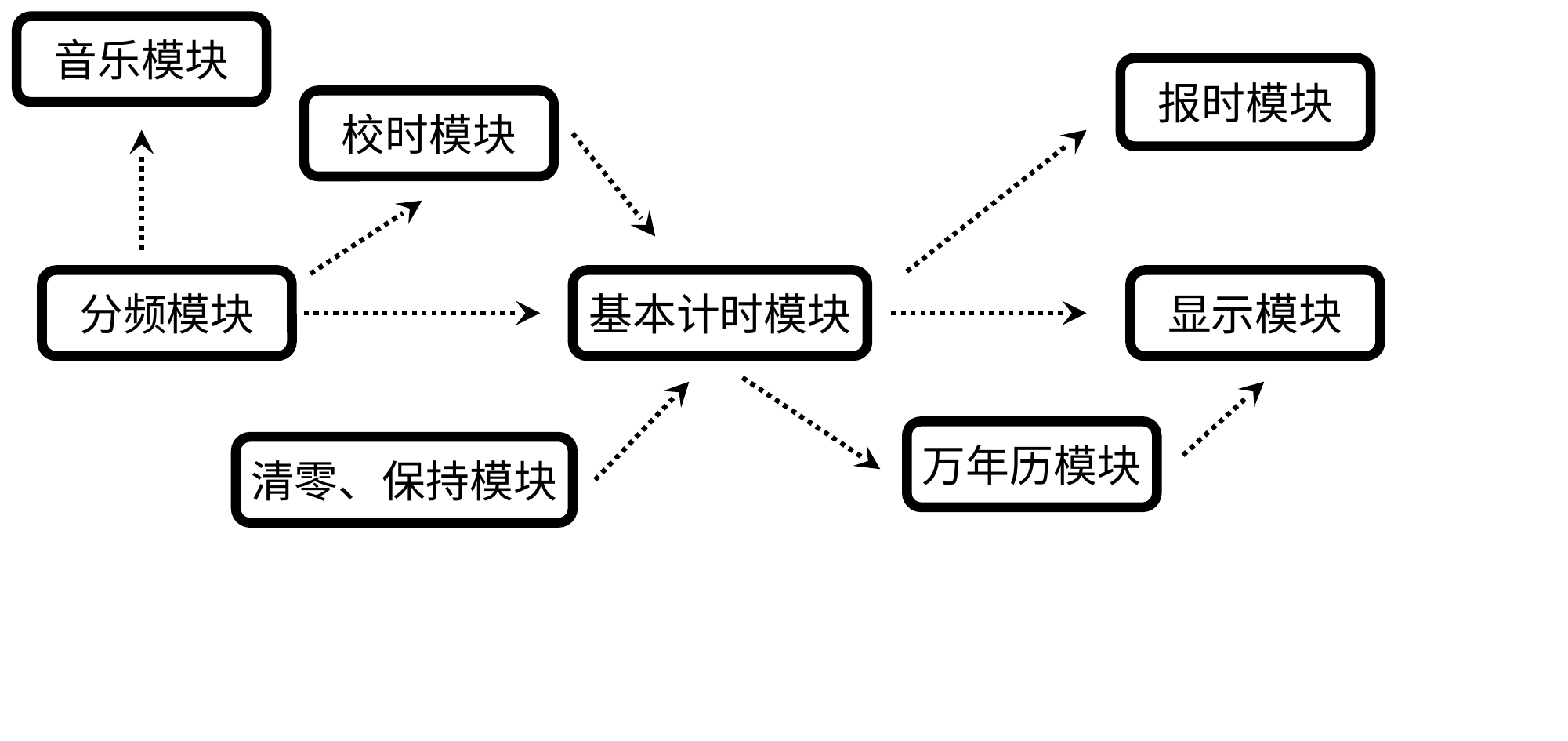

音乐模块
报时模块
校时模块
分频模块
显示模块
基本计时模块
万年历模块
清零、保持模块